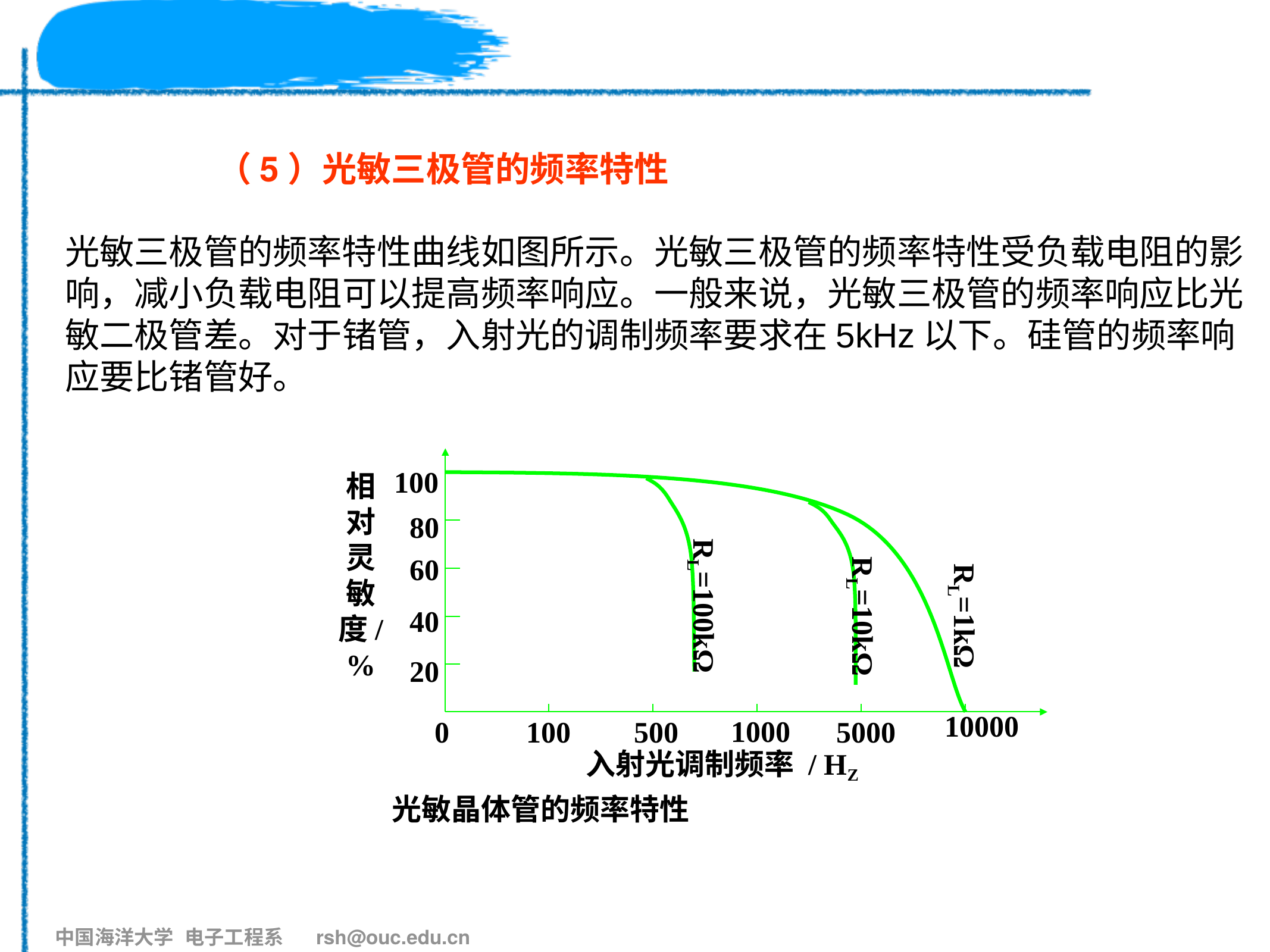

#
（5）光敏三极管的频率特性
光敏三极管的频率特性曲线如图所示。光敏三极管的频率特性受负载电阻的影响，减小负载电阻可以提高频率响应。一般来说，光敏三极管的频率响应比光敏二极管差。对于锗管，入射光的调制频率要求在5kHz以下。硅管的频率响应要比锗管好。

80
60

相对灵敏度/%
RL=100kΩ

RL=10kΩ
RL=1kΩ
40

20

10000
1000
0
100
500
5000
入射光调制频率 / HZ
光敏晶体管的频率特性
100